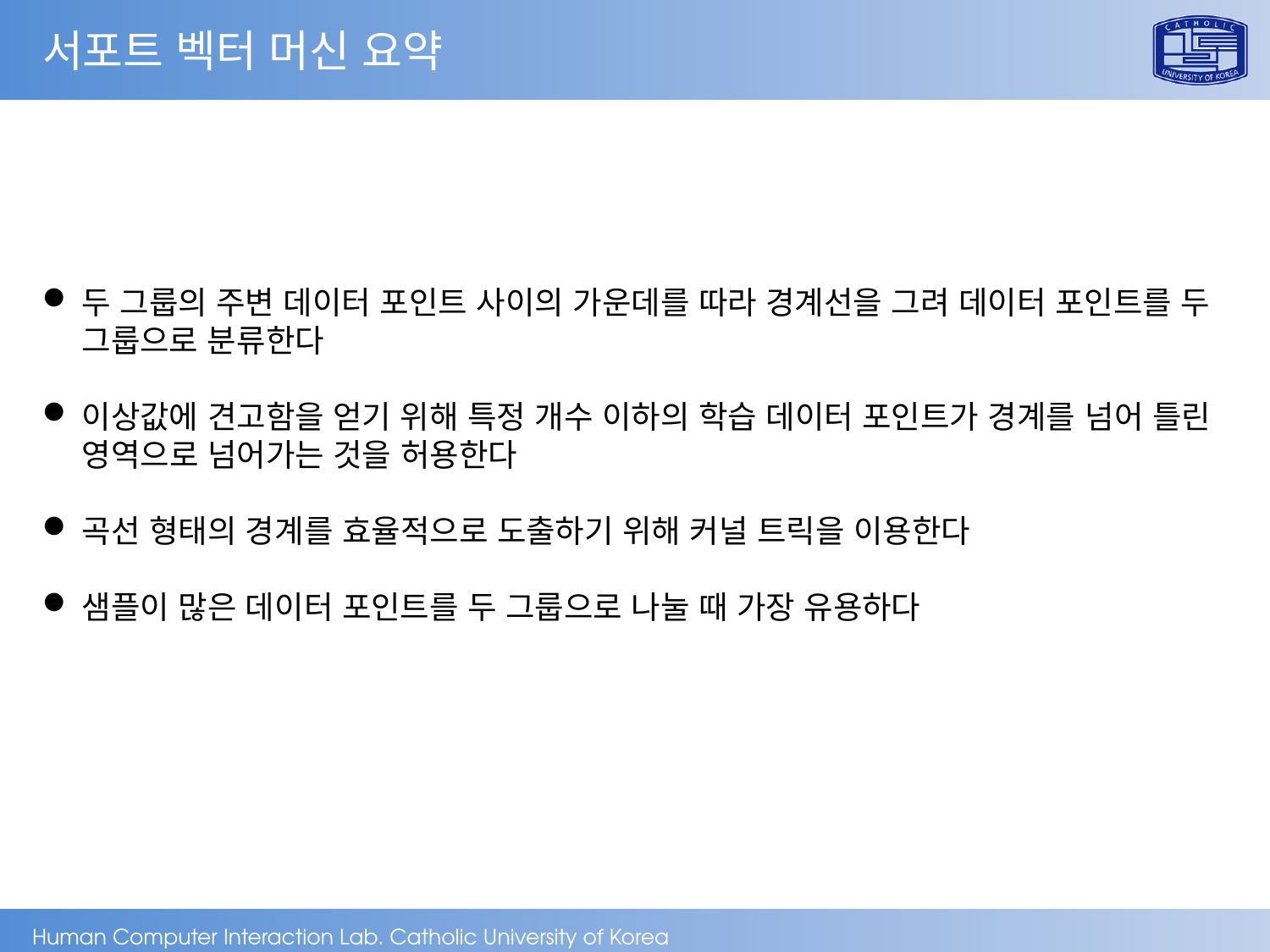

서포트 벡터 머신 요약
두 그룹의 주변 데이터 포인트 사이의 가운데를 따라 경계선을 그려 데이터 포인트를 두 그룹으로 분류한다

이상값에 견고함을 얻기 위해 특정 개수 이하의 학습 데이터 포인트가 경계를 넘어 틀린 영역으로 넘어가는 것을 허용한다

곡선 형태의 경계를 효율적으로 도출하기 위해 커널 트릭을 이용한다

샘플이 많은 데이터 포인트를 두 그룹으로 나눌 때 가장 유용하다